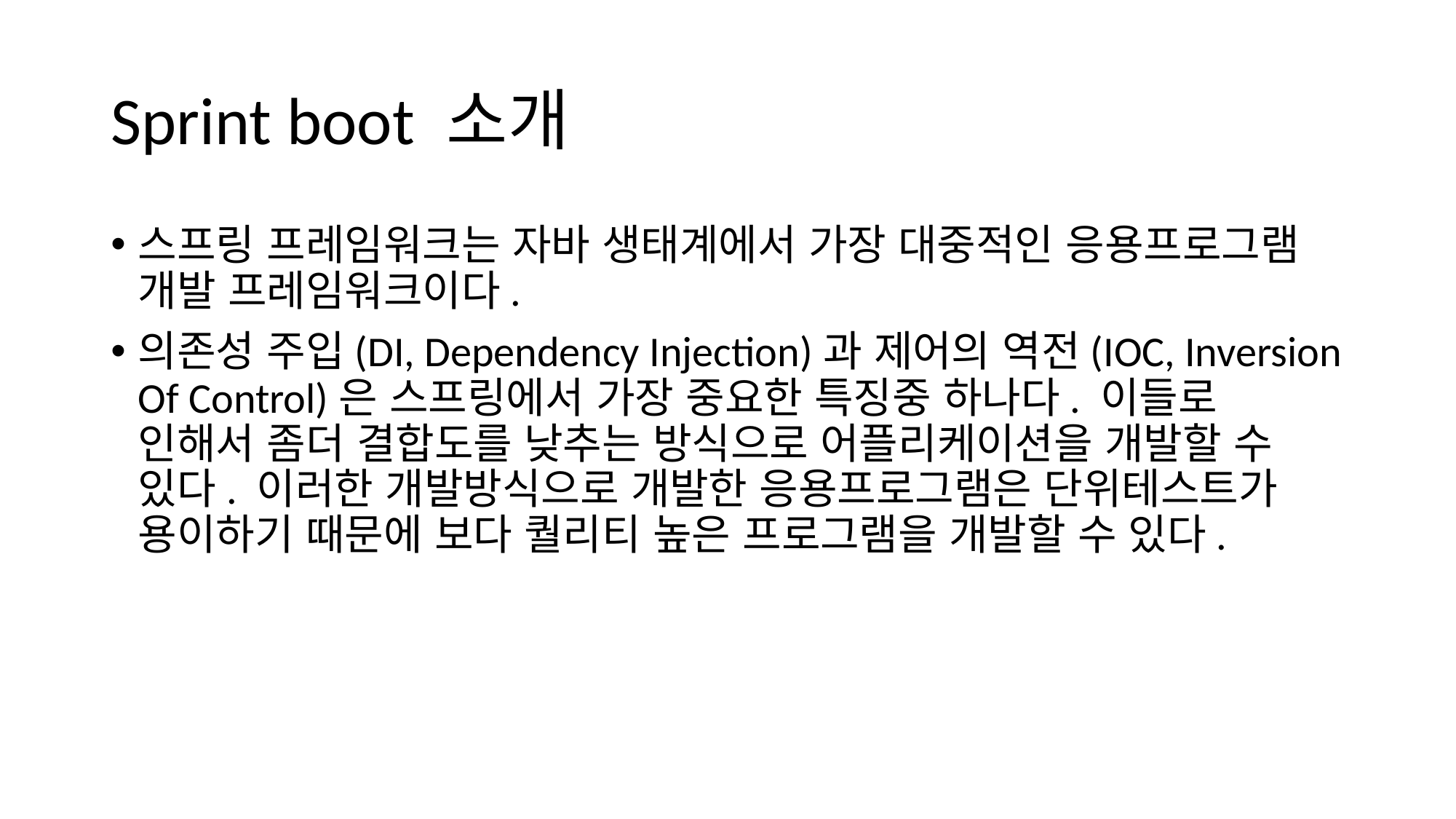

# Sprint boot 소개
스프링 프레임워크는 자바 생태계에서 가장 대중적인 응용프로그램 개발 프레임워크이다.
의존성 주입(DI, Dependency Injection)과 제어의 역전(IOC, Inversion Of Control)은 스프링에서 가장 중요한 특징중 하나다. 이들로 인해서 좀더 결합도를 낮추는 방식으로 어플리케이션을 개발할 수 있다. 이러한 개발방식으로 개발한 응용프로그램은 단위테스트가 용이하기 때문에 보다 퀄리티 높은 프로그램을 개발할 수 있다.